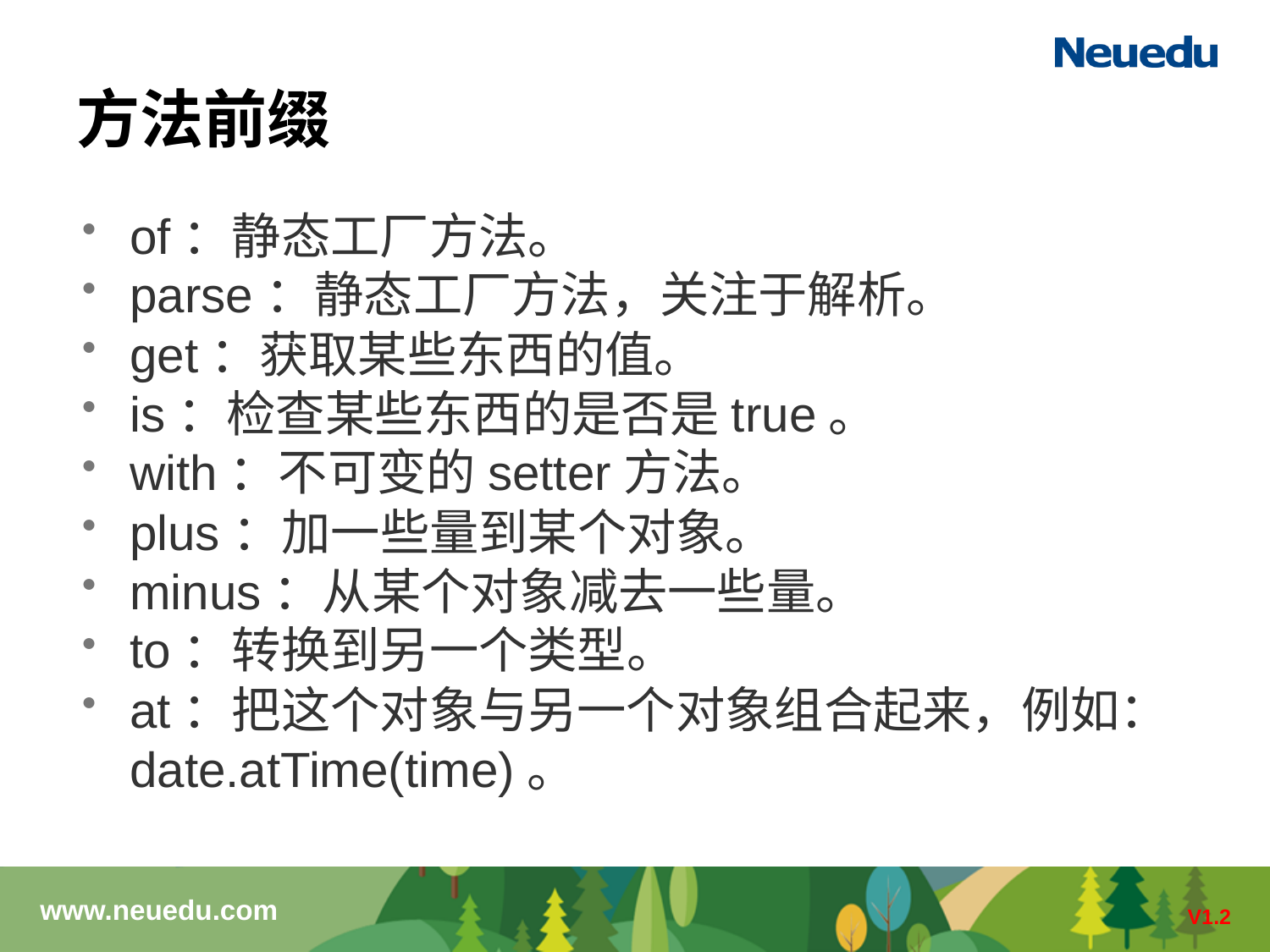

# 方法前缀
of：静态工厂方法。
parse：静态工厂方法，关注于解析。
get：获取某些东西的值。
is：检查某些东西的是否是true。
with：不可变的setter方法。
plus：加一些量到某个对象。
minus：从某个对象减去一些量。
to：转换到另一个类型。
at：把这个对象与另一个对象组合起来，例如： date.atTime(time)。